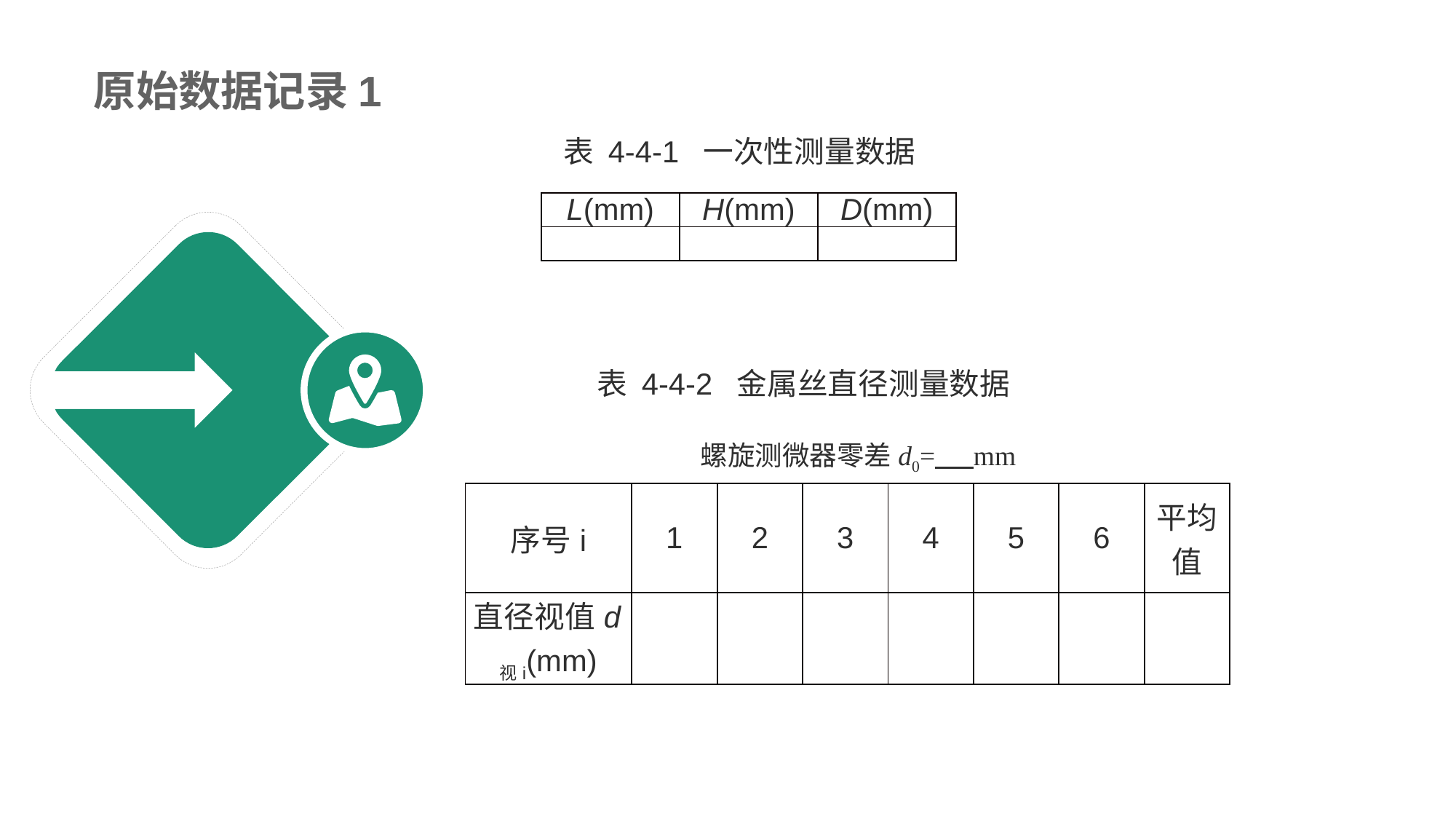

# 原始数据记录1
表 4-4-1  一次性测量数据
| L(mm) | H(mm) | D(mm) |
| --- | --- | --- |
|  |  |  |

表 4-4-2  金属丝直径测量数据
	螺旋测微器零差d0=     mm
| 序号i | 1 | 2 | 3 | 4 | 5 | 6 | 平均值 |
| --- | --- | --- | --- | --- | --- | --- | --- |
| 直径视值d视i(mm) |  |  |  |  |  |  |  |